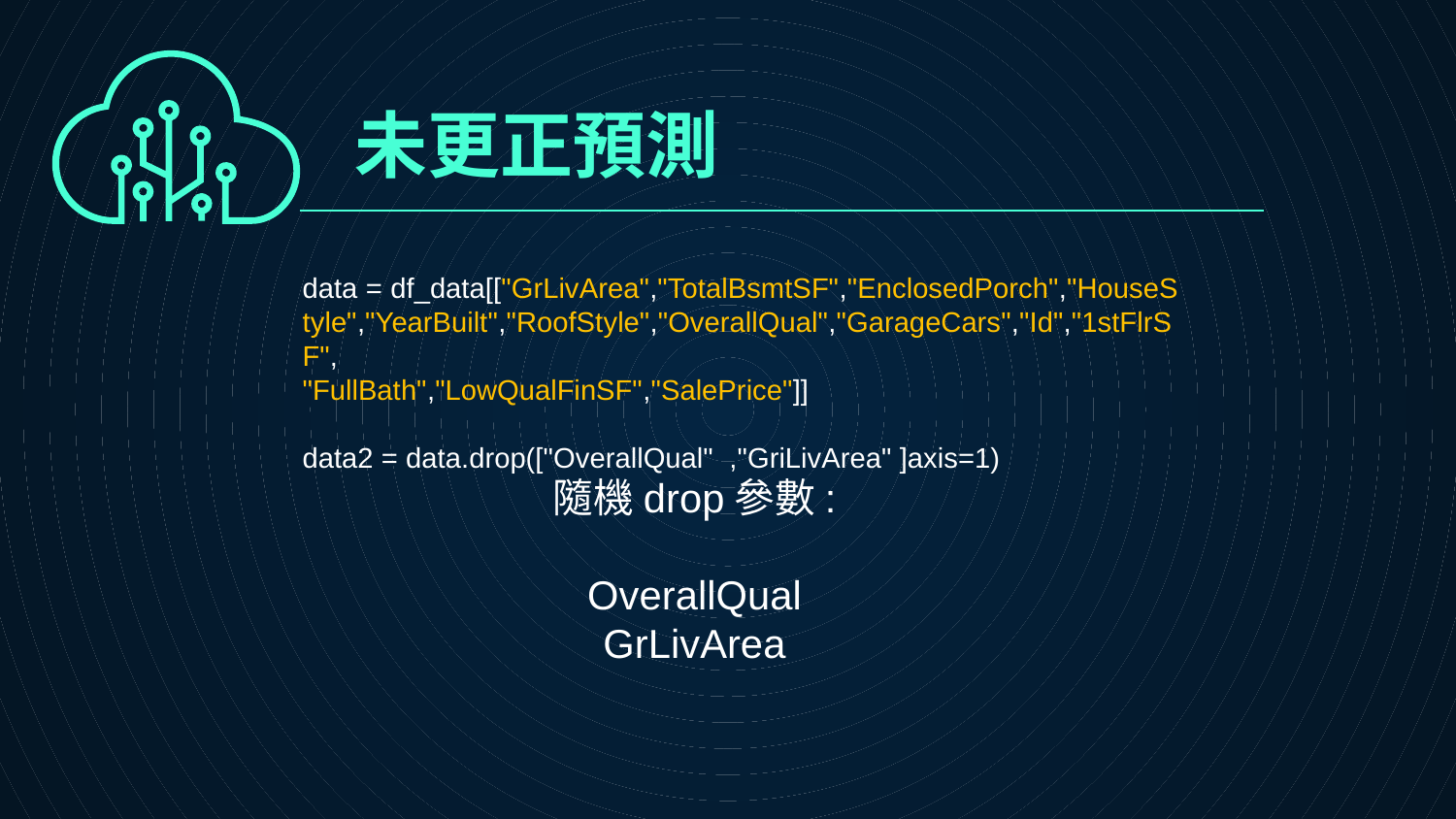

未更正預測
data = df_data[["GrLivArea","TotalBsmtSF","EnclosedPorch","HouseStyle","YearBuilt","RoofStyle","OverallQual","GarageCars","Id","1stFlrSF",​
"FullBath","LowQualFinSF","SalePrice"]]​
​
data2 = data.drop(["OverallQual"  ,"GriLivArea" ]axis=1)​
​
隨機drop參數:

OverallQual
GrLivArea